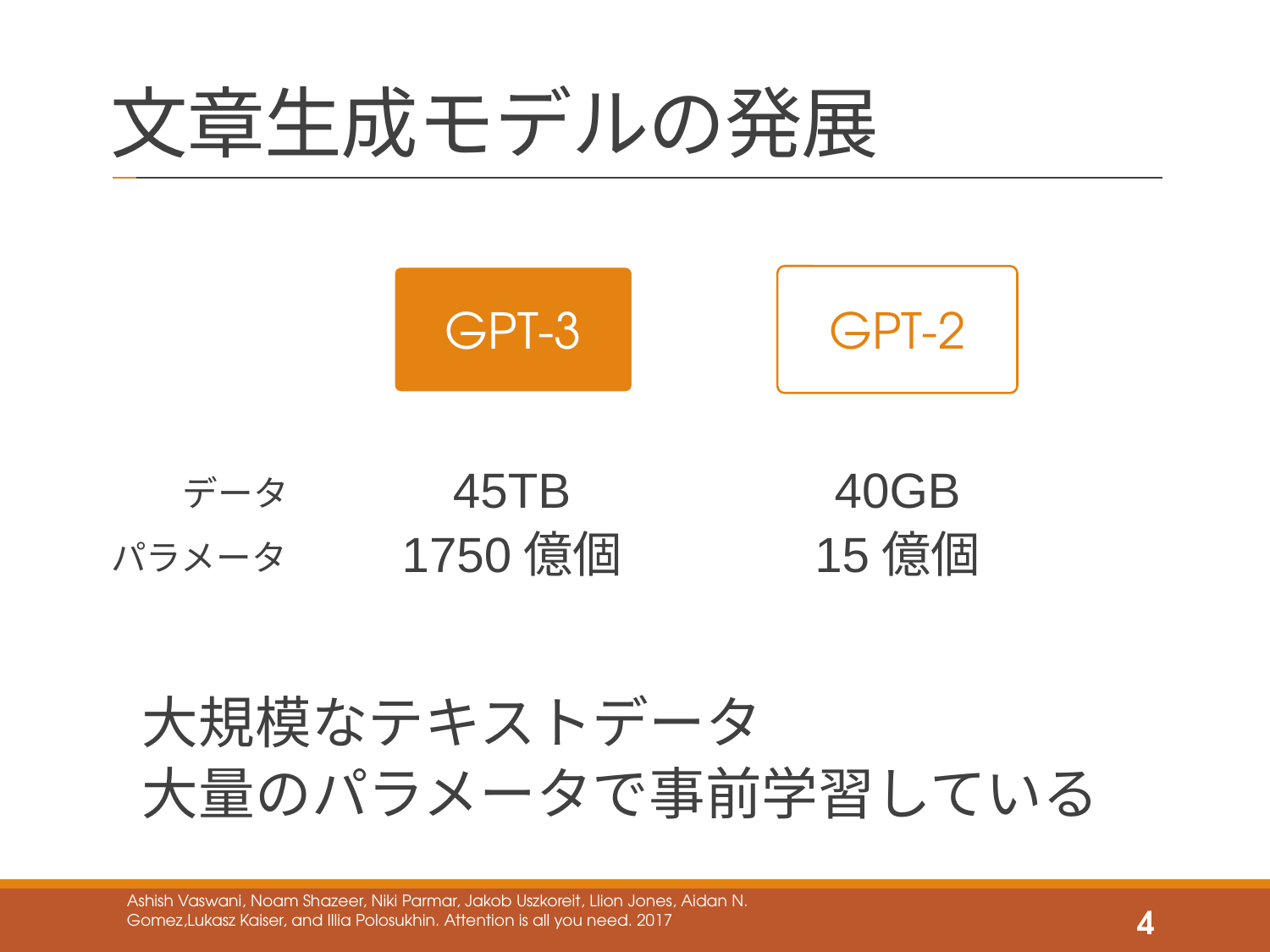

# 文章生成モデルの発展
GPT-3
GPT-2
45TB
1750億個
40GB
15億個
データ
パラメータ
大規模なテキストデータ
大量のパラメータで事前学習している
Ashish Vaswani, Noam Shazeer, Niki Parmar, Jakob Uszkoreit, Llion Jones, Aidan N. Gomez,Lukasz Kaiser, and Illia Polosukhin. Attention is all you need. 2017
4